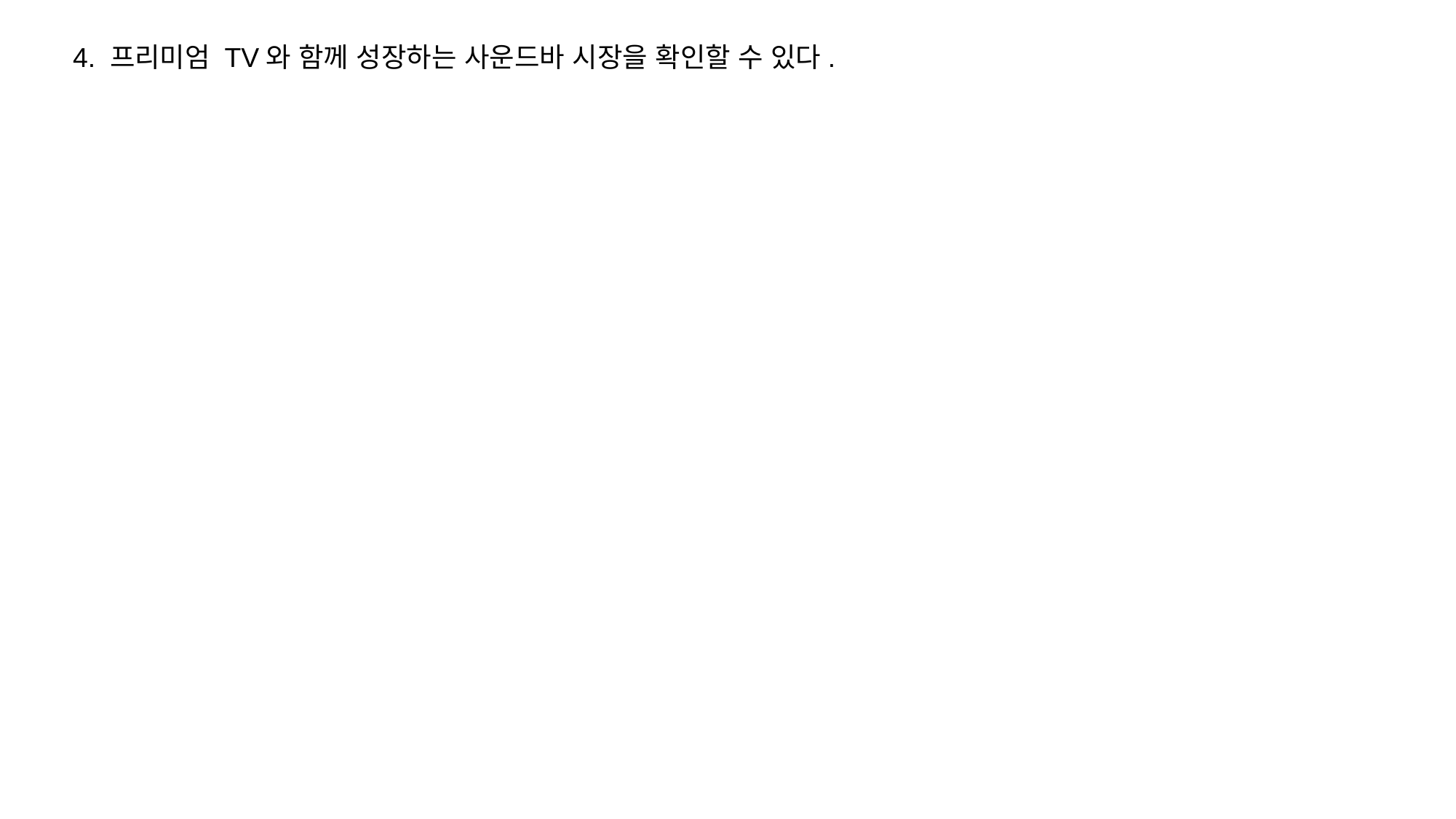

4. 프리미엄 TV와 함께 성장하는 사운드바 시장을 확인할 수 있다.